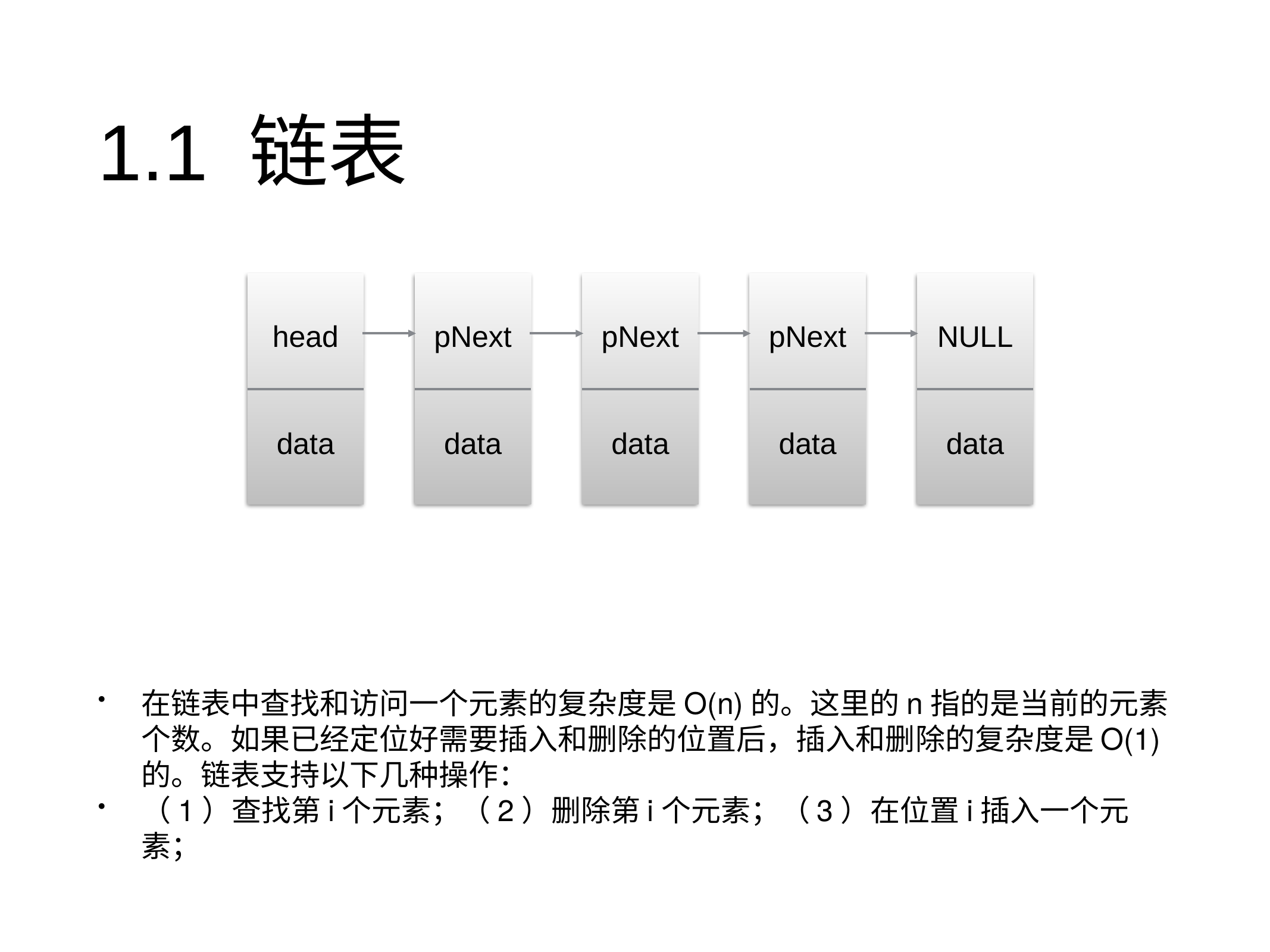

# 1.1 链表
在链表中查找和访问一个元素的复杂度是O(n)的。这里的n指的是当前的元素个数。如果已经定位好需要插入和删除的位置后，插入和删除的复杂度是O(1)的。链表支持以下几种操作：
（1）查找第i个元素；（2）删除第i个元素；（3）在位置i插入一个元素；
head

data
pNext

data
pNext

data
pNext

data
NULL

data